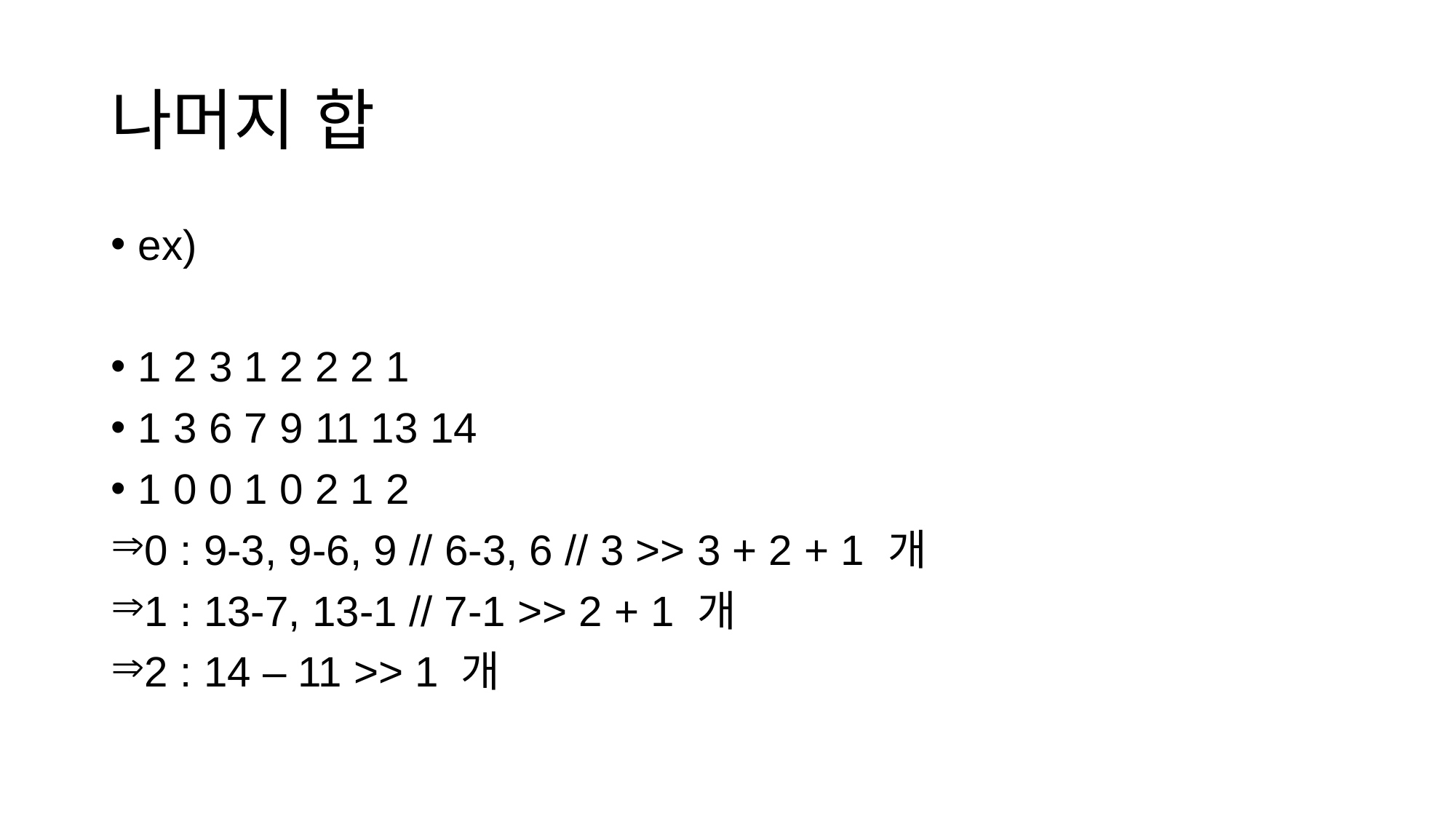

# 나머지 합
ex)

1 2 3 1 2 2 2 1
1 3 6 7 9 11 13 14
1 0 0 1 0 2 1 2
0 : 9-3, 9-6, 9 // 6-3, 6 // 3 >> 3 + 2 + 1 개
1 : 13-7, 13-1 // 7-1 >> 2 + 1 개
2 : 14 – 11 >> 1 개